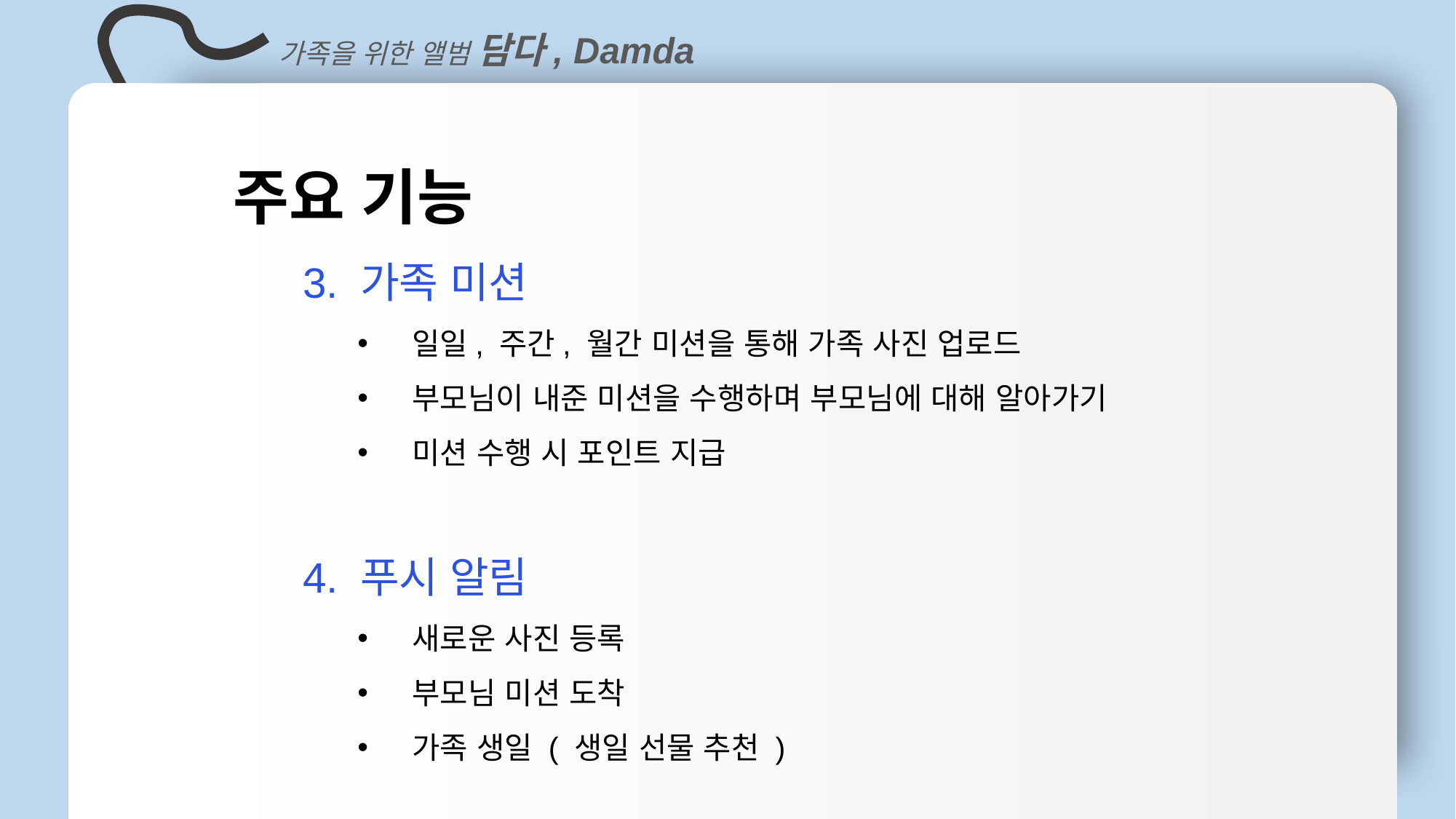

가족을 위한 앨범 담다, Damda

주요 기능
3. 가족 미션
일일, 주간, 월간 미션을 통해 가족 사진 업로드
부모님이 내준 미션을 수행하며 부모님에 대해 알아가기
미션 수행 시 포인트 지급

4. 푸시 알림
새로운 사진 등록
부모님 미션 도착
가족 생일 ( 생일 선물 추천 )